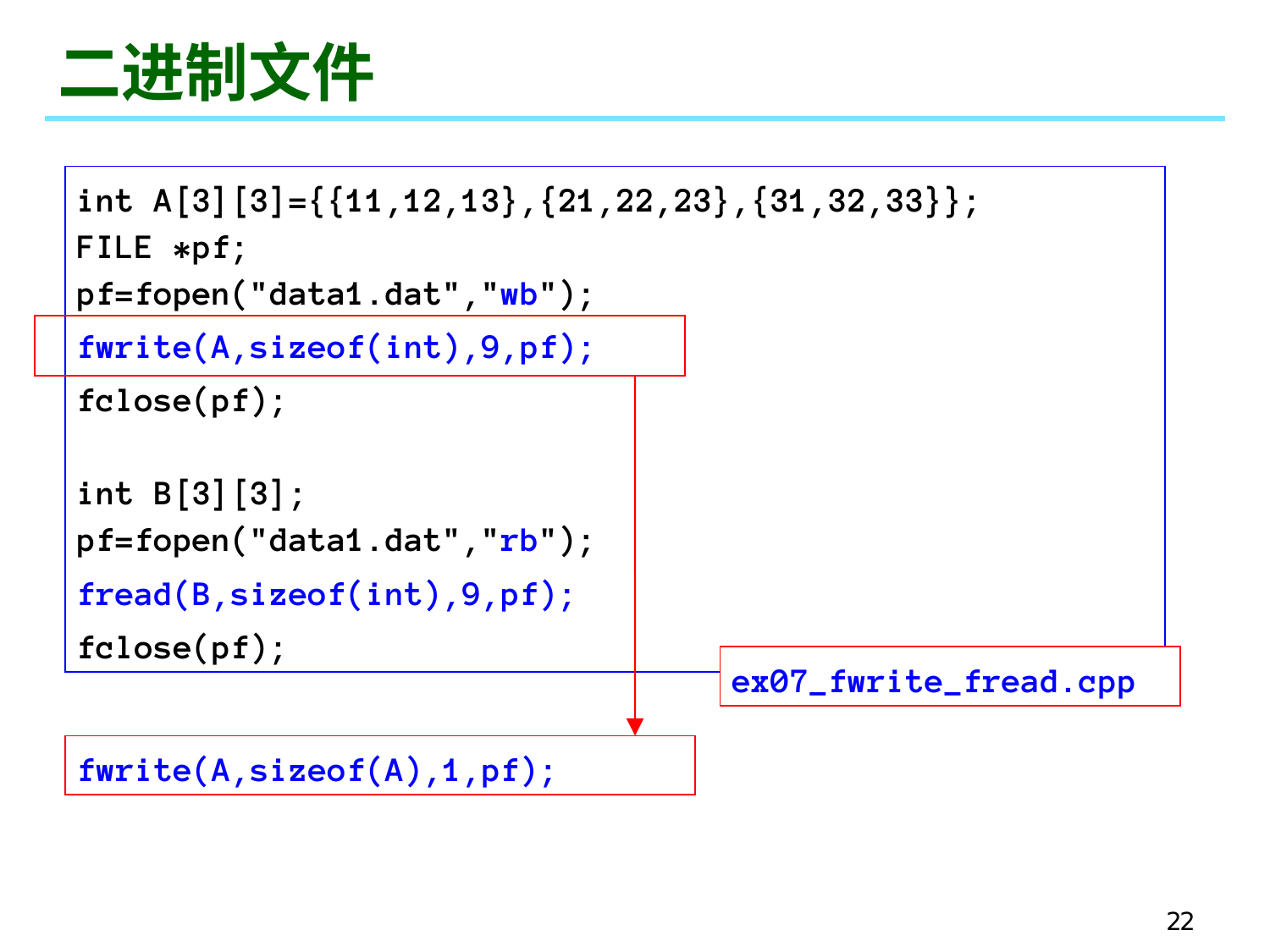

# 二进制文件
int A[3][3]={{11,12,13},{21,22,23},{31,32,33}};
FILE *pf;
pf=fopen("data1.dat","wb");
fwrite(A,sizeof(int),9,pf);
fclose(pf);

int B[3][3];
pf=fopen("data1.dat","rb");
fread(B,sizeof(int),9,pf);
fclose(pf);

ex07_fwrite_fread.cpp
fwrite(A,sizeof(A),1,pf);
22